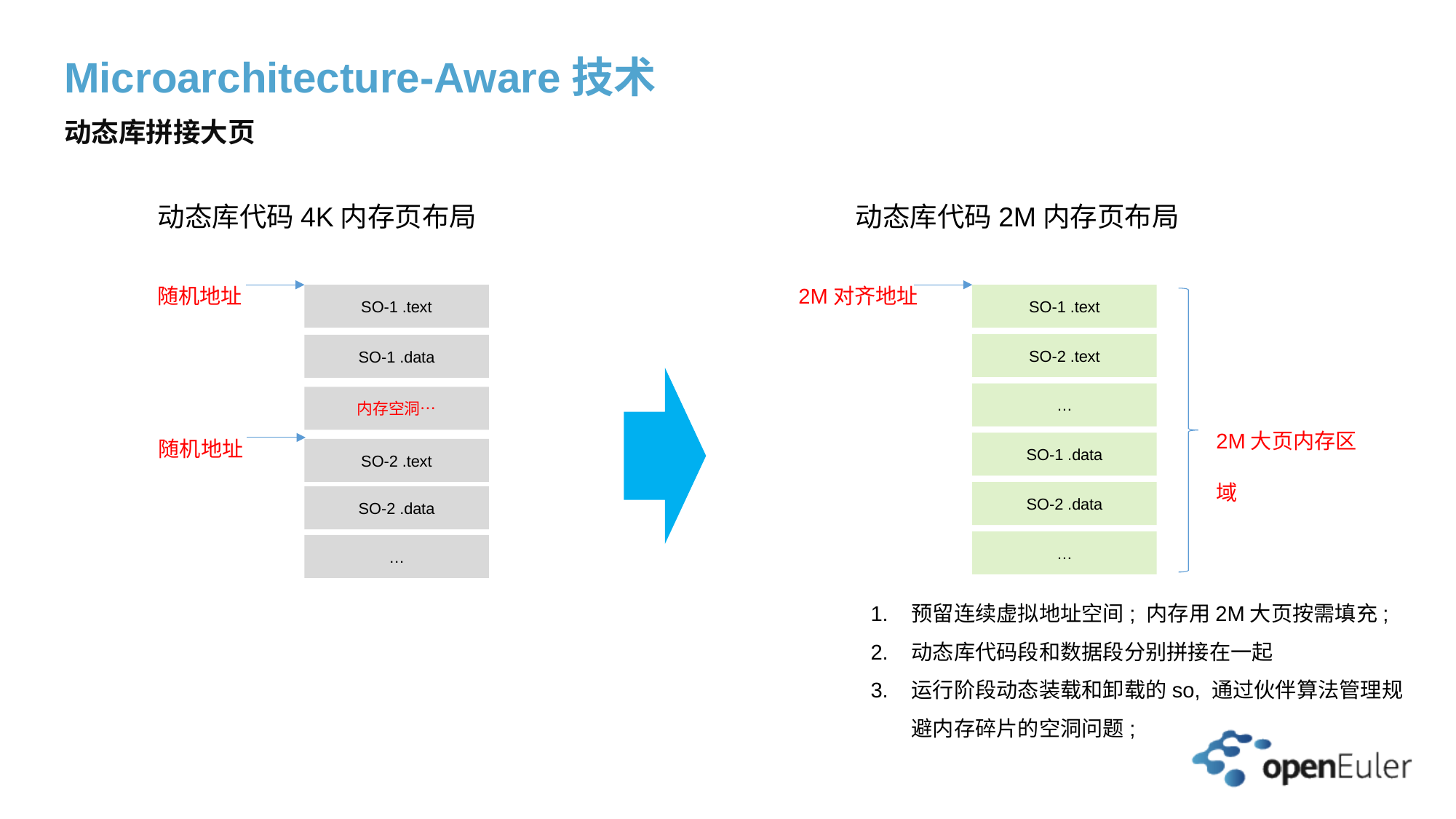

# Microarchitecture-Aware技术
动态库拼接大页
动态库代码4K内存页布局
动态库代码2M内存页布局
随机地址
2M对齐地址
SO-1 .text
SO-1 .text

SO-2 .text
SO-1 .data

…
内存空洞…
2M大页内存区域
随机地址
SO-1 .data
SO-2 .text
SO-2 .data
SO-2 .data
…
…
预留连续虚拟地址空间; 内存用2M大页按需填充;
动态库代码段和数据段分别拼接在一起
运行阶段动态装载和卸载的so, 通过伙伴算法管理规避内存碎片的空洞问题;